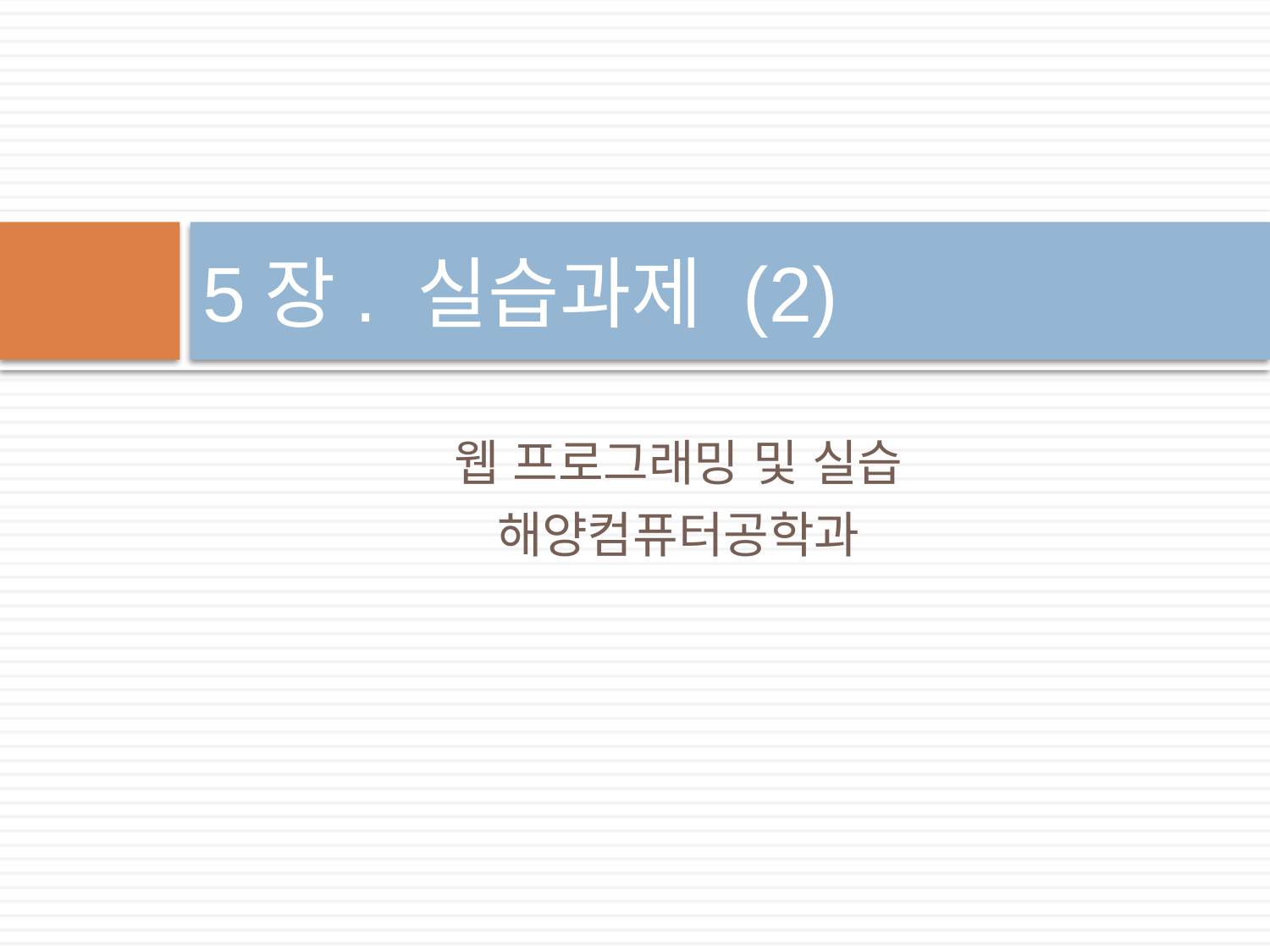

# 5장. 실습과제 (2)
웹 프로그래밍 및 실습
해양컴퓨터공학과